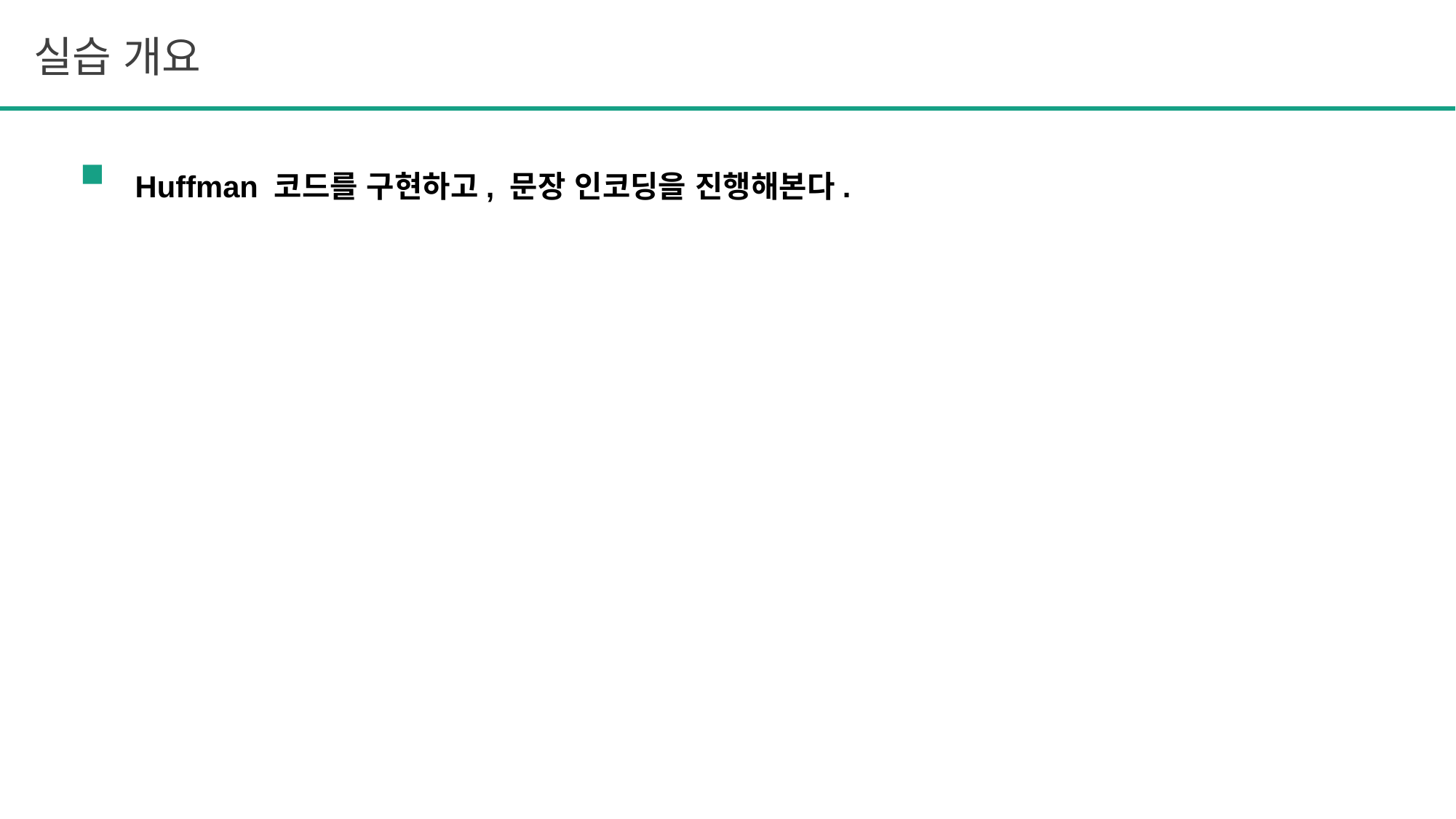

실습 개요
Huffman 코드를 구현하고, 문장 인코딩을 진행해본다.